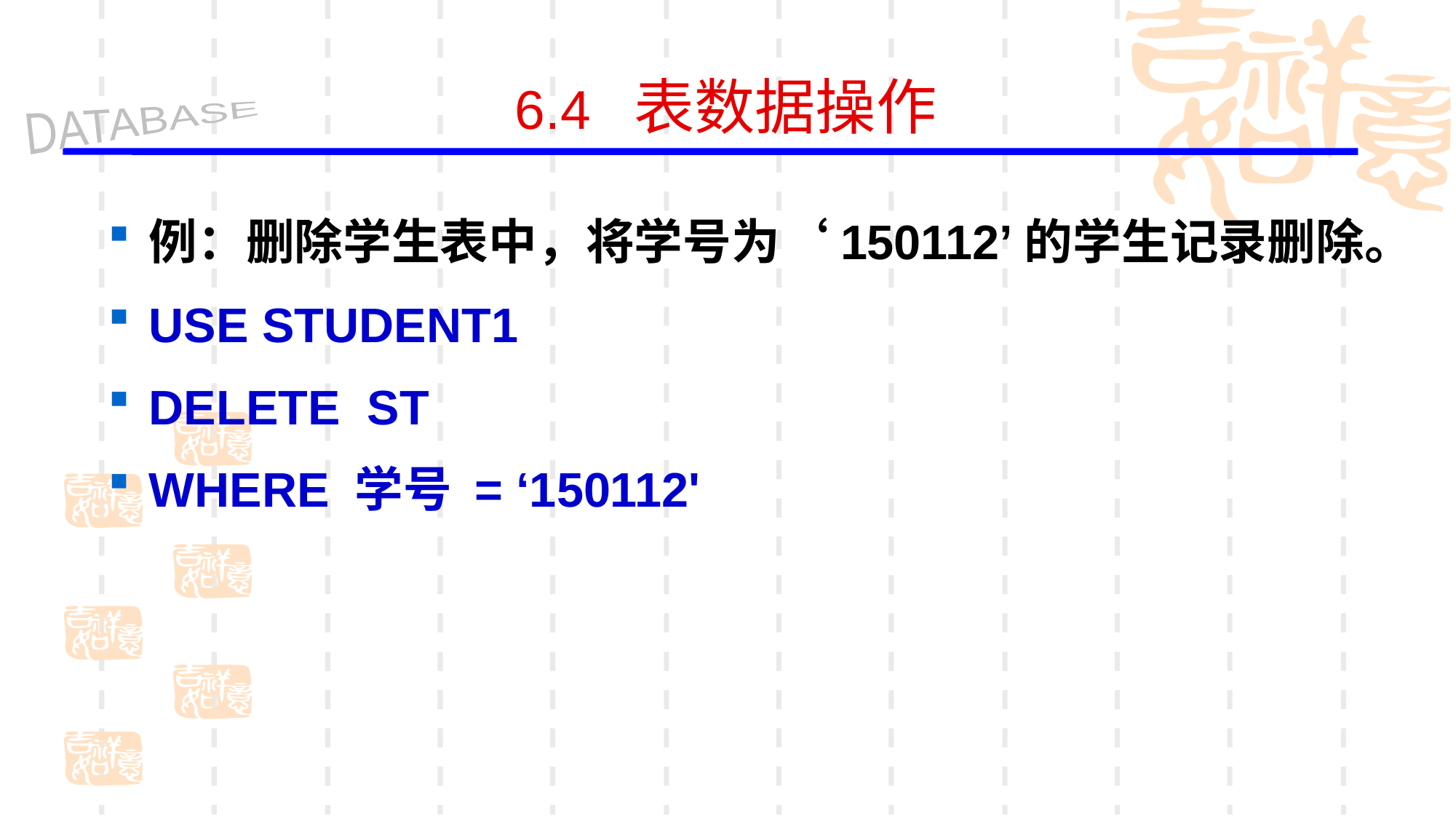

6.4  表数据操作
例：删除学生表中，将学号为‘150112’的学生记录删除。
USE STUDENT1
DELETE  ST
WHERE 学号 = ‘150112'